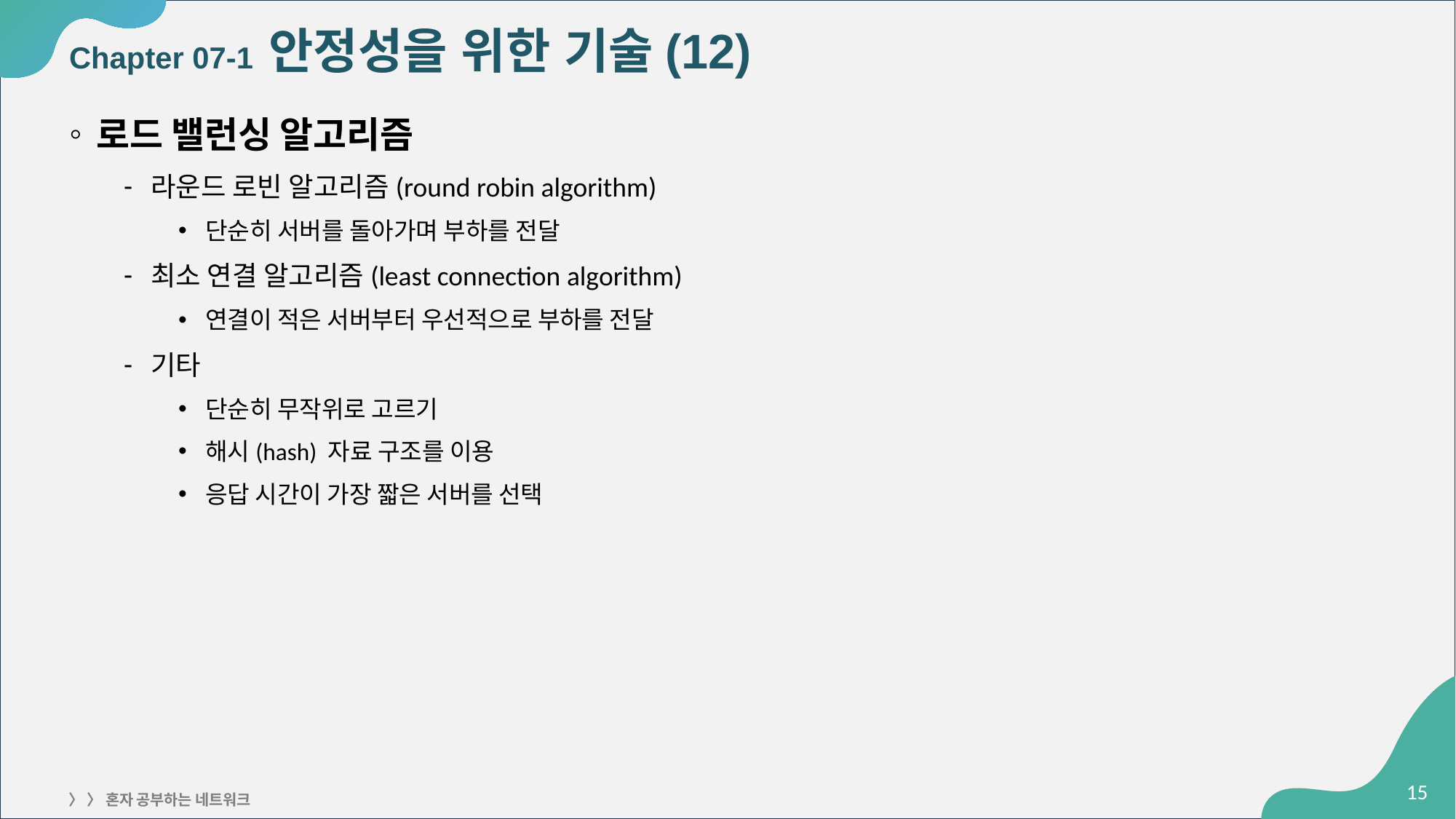

# Chapter 07-1 안정성을 위한 기술(12)
로드 밸런싱 알고리즘
라운드 로빈 알고리즘(round robin algorithm)
단순히 서버를 돌아가며 부하를 전달
최소 연결 알고리즘(least connection algorithm)
연결이 적은 서버부터 우선적으로 부하를 전달
기타
단순히 무작위로 고르기
해시(hash) 자료 구조를 이용
응답 시간이 가장 짧은 서버를 선택
15
〉 〉 혼자 공부하는 네트워크